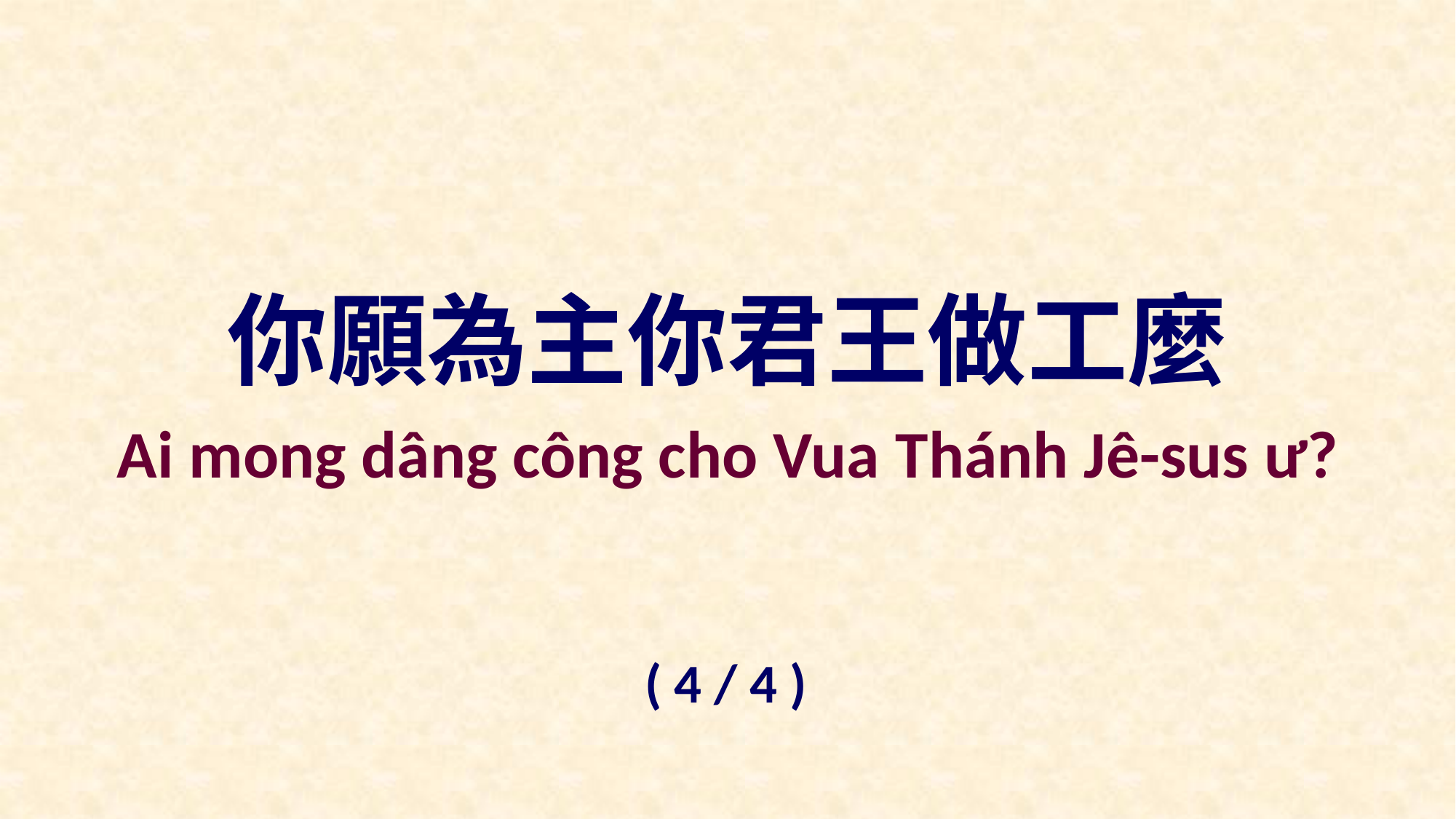

你願為主你君王做工麼
Ai mong dâng công cho Vua Thánh Jê-sus ư?
( 4 / 4 )